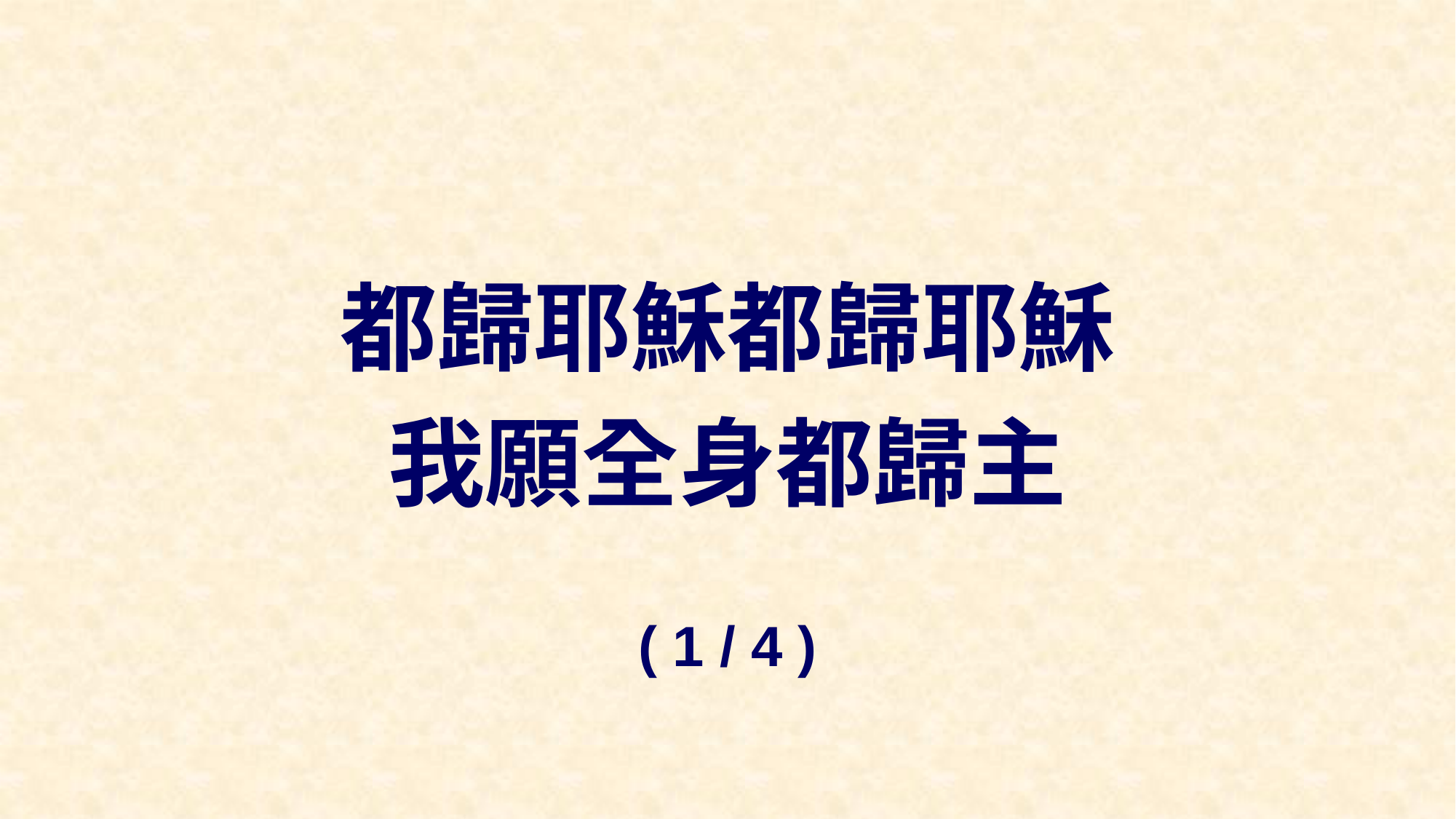

都歸耶穌都歸耶穌
我願全身都歸主
( 1 / 4 )